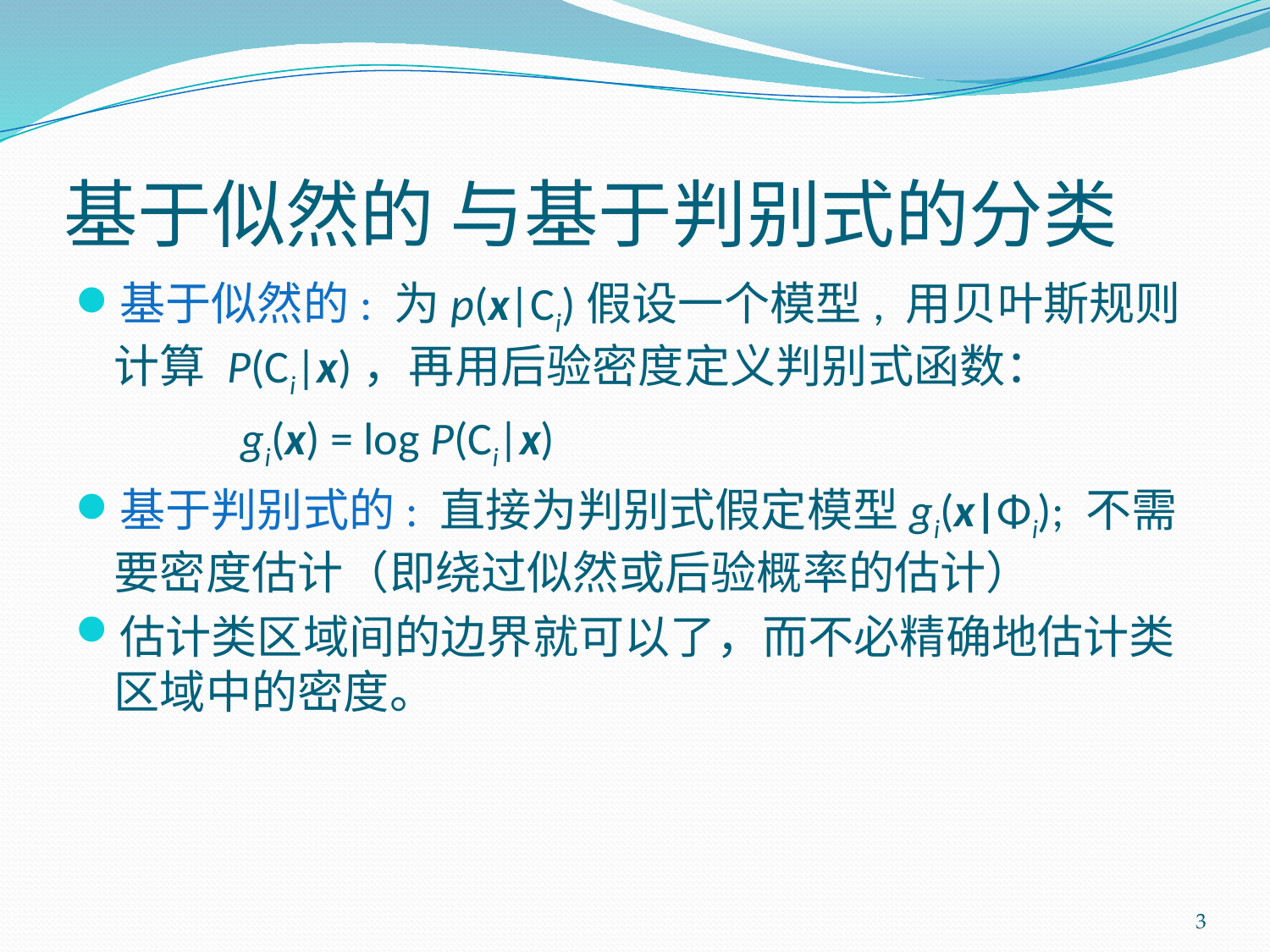

# 基于似然的 与基于判别式的分类
基于似然的: 为p(x|Ci)假设一个模型, 用贝叶斯规则计算 P(Ci|x)，再用后验密度定义判别式函数：
		gi(x) = log P(Ci|x)
基于判别式的: 直接为判别式假定模型gi(x|Φi); 不需要密度估计（即绕过似然或后验概率的估计）
估计类区域间的边界就可以了，而不必精确地估计类区域中的密度。
3